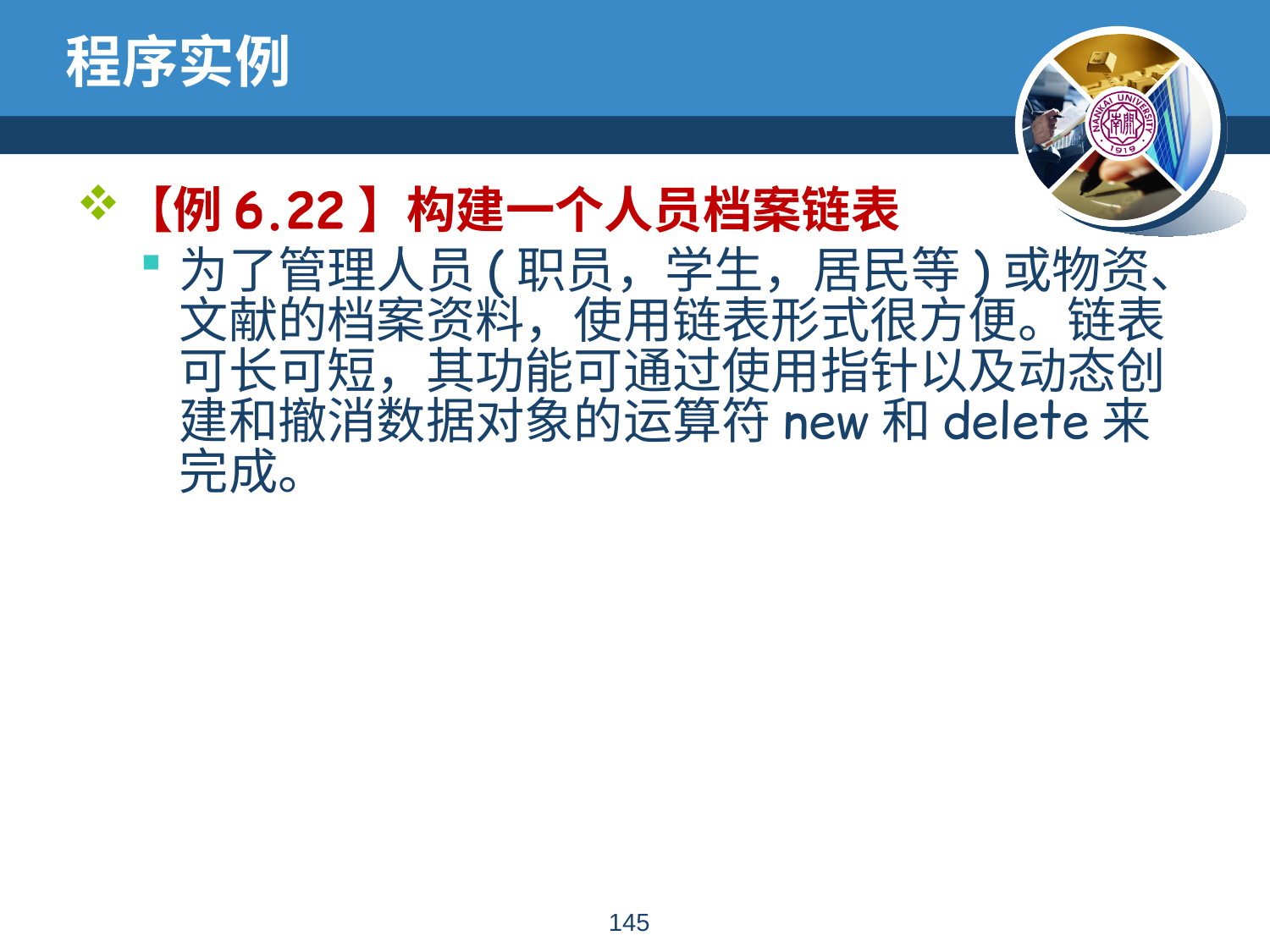

# 程序实例
【例6.22】构建一个人员档案链表
为了管理人员(职员，学生，居民等)或物资、文献的档案资料，使用链表形式很方便。链表可长可短，其功能可通过使用指针以及动态创建和撤消数据对象的运算符new和delete来完成。
145